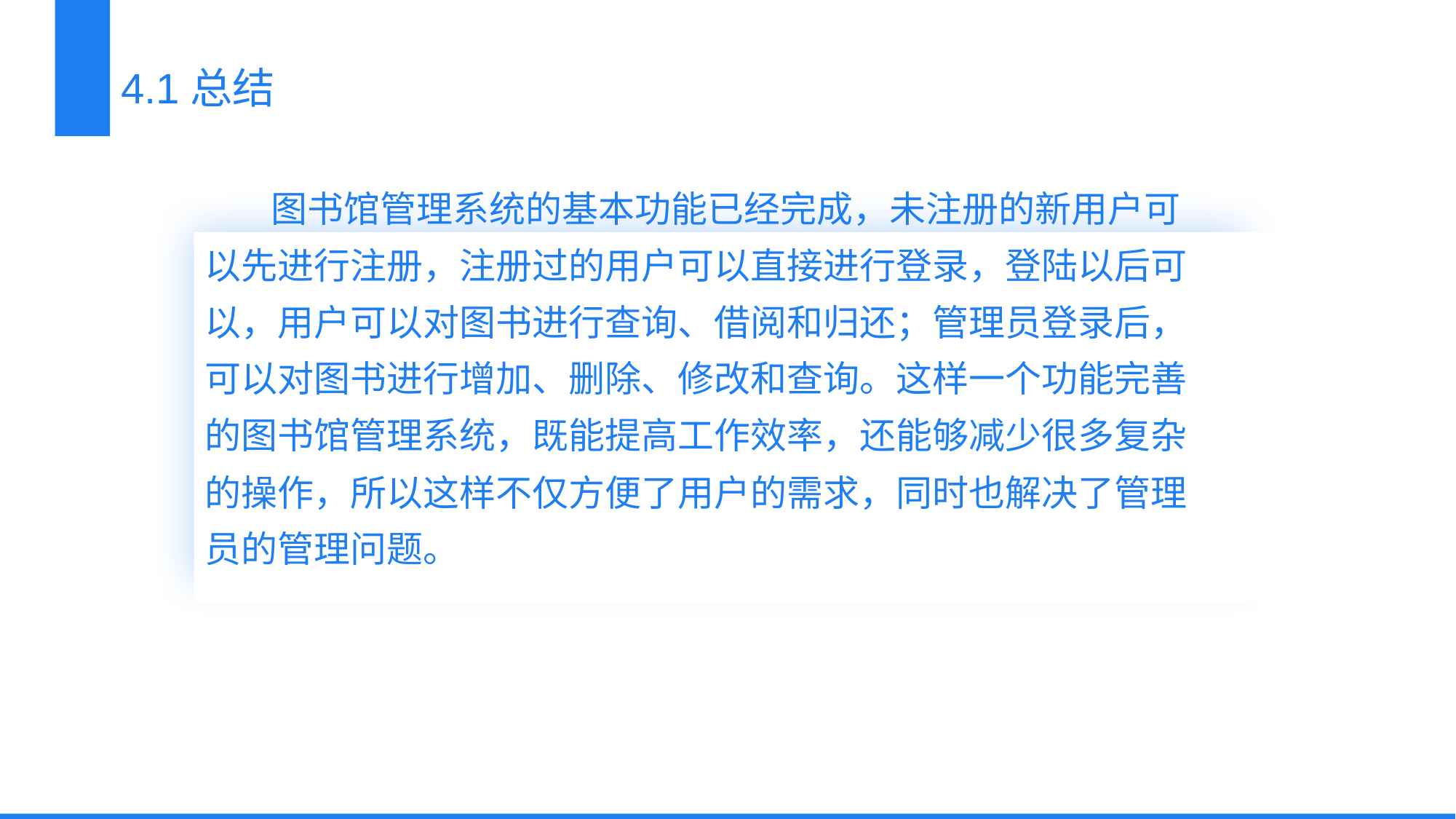

4.1总结
       图书馆管理系统的基本功能已经完成，未注册的新用户可以先进行注册，注册过的用户可以直接进行登录，登陆以后可以，用户可以对图书进行查询、借阅和归还；管理员登录后，可以对图书进行增加、删除、修改和查询。这样一个功能完善的图书馆管理系统，既能提高工作效率，还能够减少很多复杂的操作，所以这样不仅方便了用户的需求，同时也解决了管理员的管理问题。